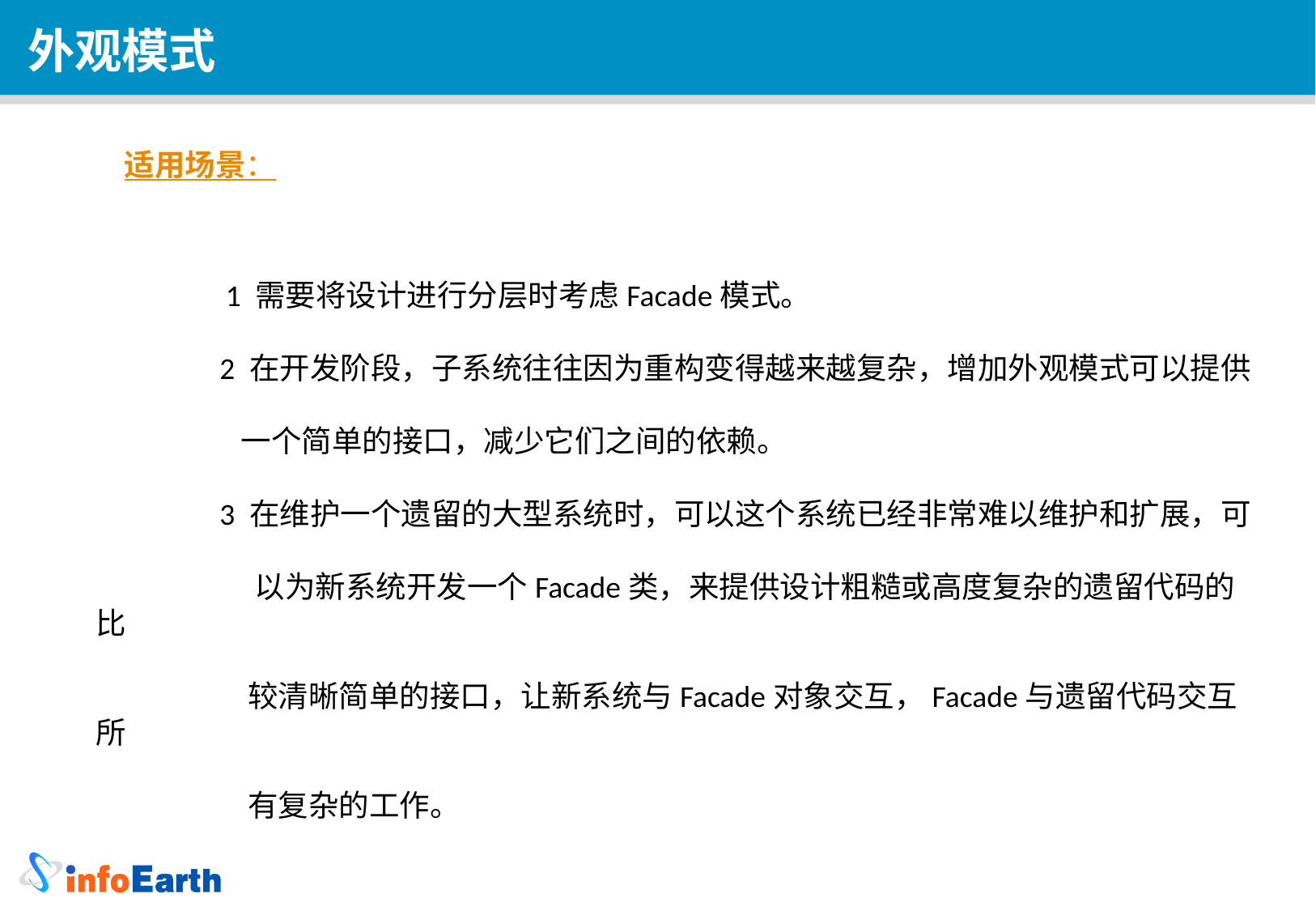

外观模式
适用场景：

　　         1 需要将设计进行分层时考虑Facade模式。

                  2 在开发阶段，子系统往往因为重构变得越来越复杂，增加外观模式可以提供

                    一个简单的接口，减少它们之间的依赖。

                  3 在维护一个遗留的大型系统时，可以这个系统已经非常难以维护和扩展，可

                      以为新系统开发一个Facade类，来提供设计粗糙或高度复杂的遗留代码的比

                     较清晰简单的接口，让新系统与Facade对象交互，Facade与遗留代码交互所

                     有复杂的工作。